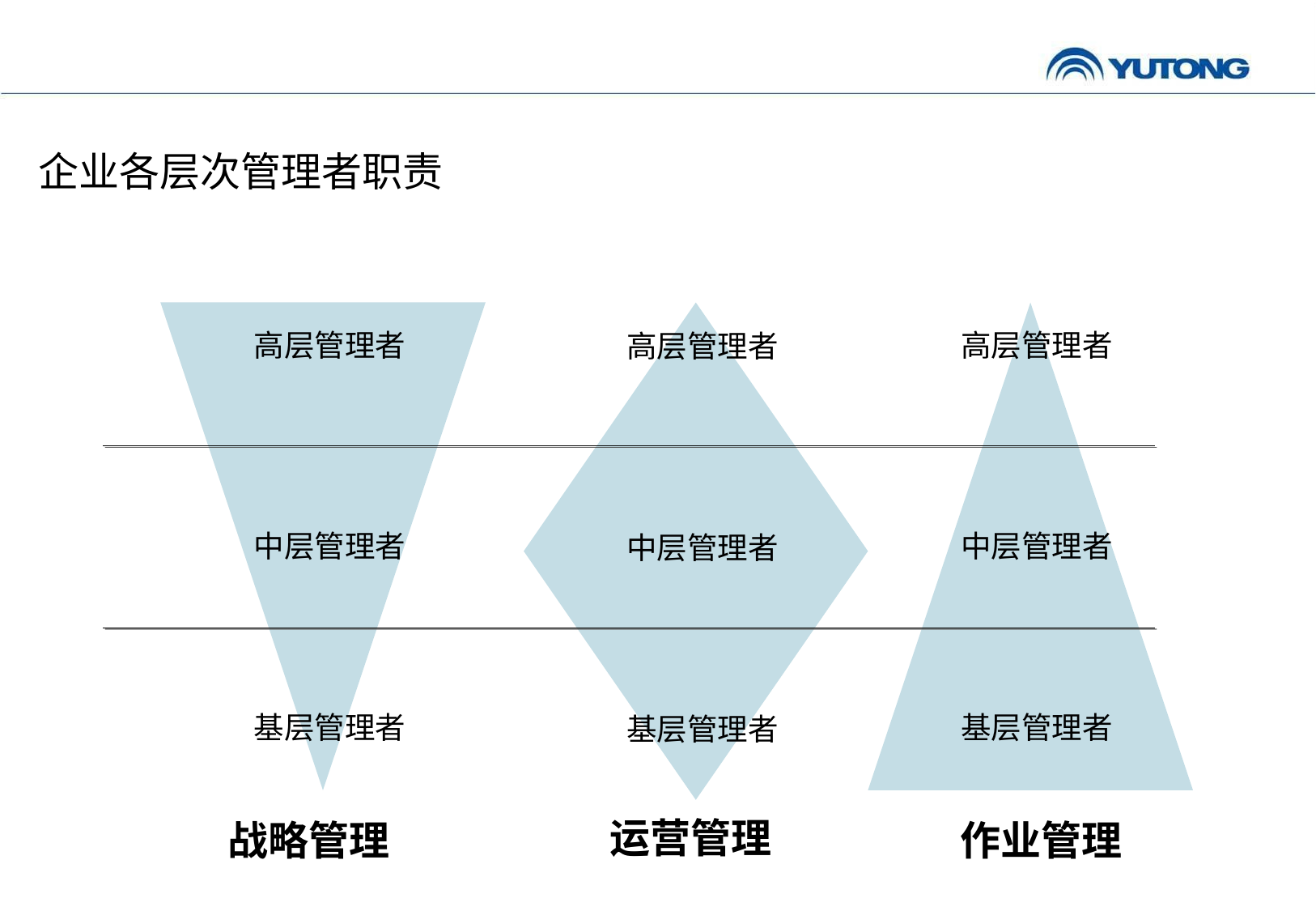

企业各层次管理者职责

高层管理者
高层管理者
高层管理者
中层管理者
中层管理者
中层管理者
基层管理者
基层管理者
基层管理者
运营管理
战略管理
作业管理